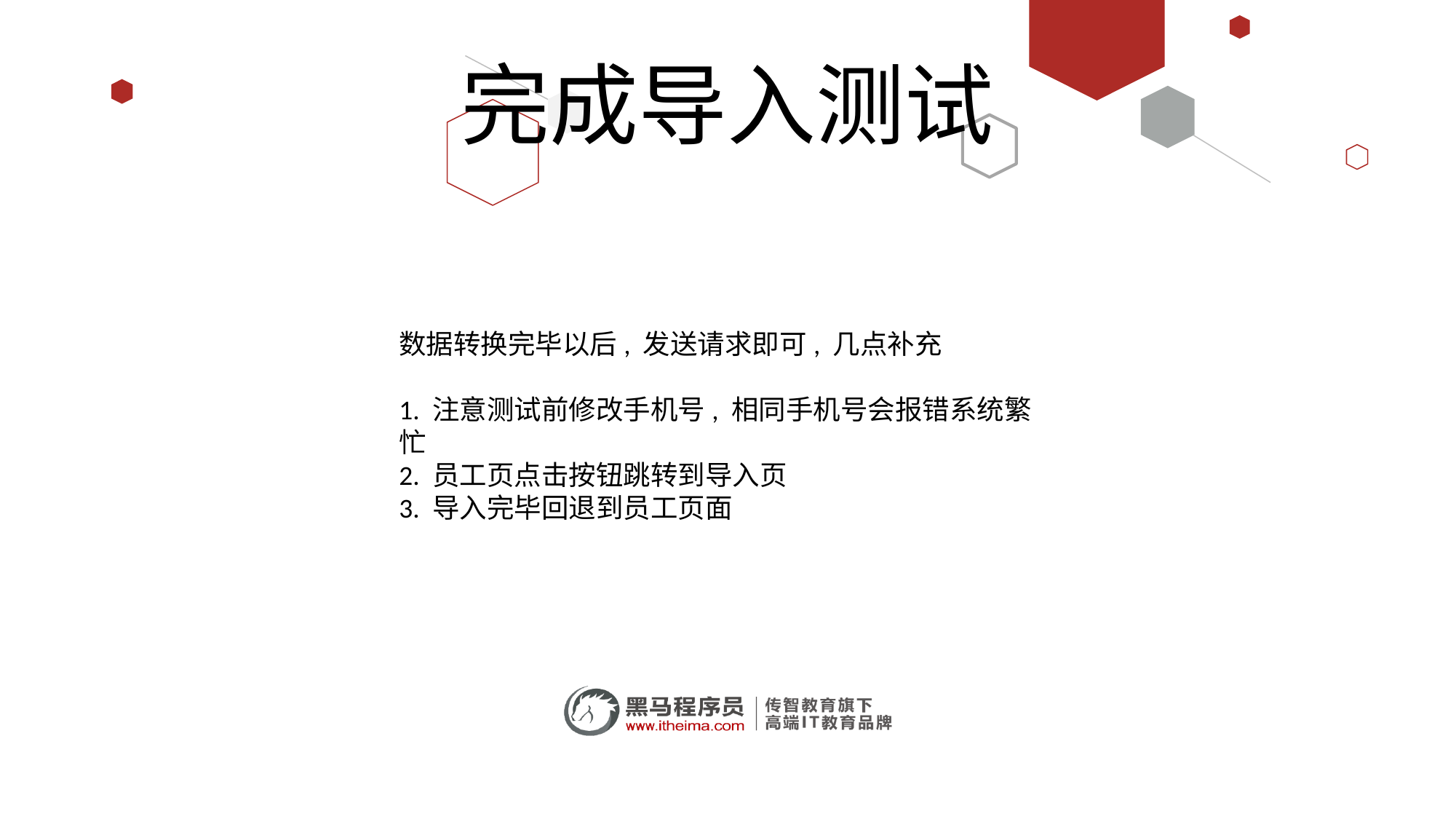

# 完成导入测试
数据转换完毕以后, 发送请求即可, 几点补充

1. 注意测试前修改手机号, 相同手机号会报错系统繁忙
2. 员工页点击按钮跳转到导入页
3. 导入完毕回退到员工页面